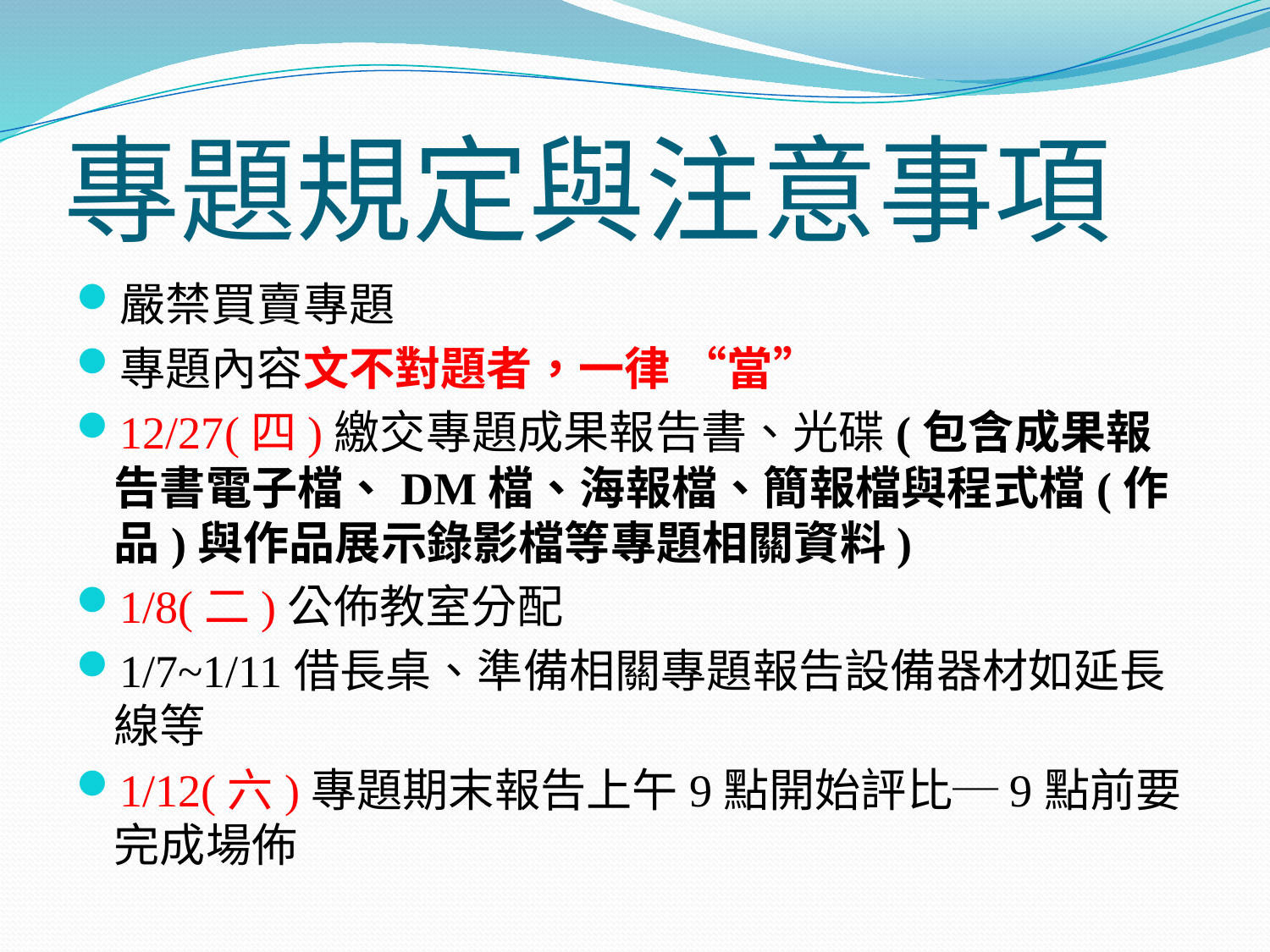

# 專題規定與注意事項
嚴禁買賣專題
專題內容文不對題者，一律 “當”
12/27(四)繳交專題成果報告書、光碟(包含成果報告書電子檔、DM檔、海報檔、簡報檔與程式檔(作品)與作品展示錄影檔等專題相關資料)
1/8(二)公佈教室分配
1/7~1/11借長桌、準備相關專題報告設備器材如延長線等
1/12(六)專題期末報告上午9點開始評比─9點前要完成場佈